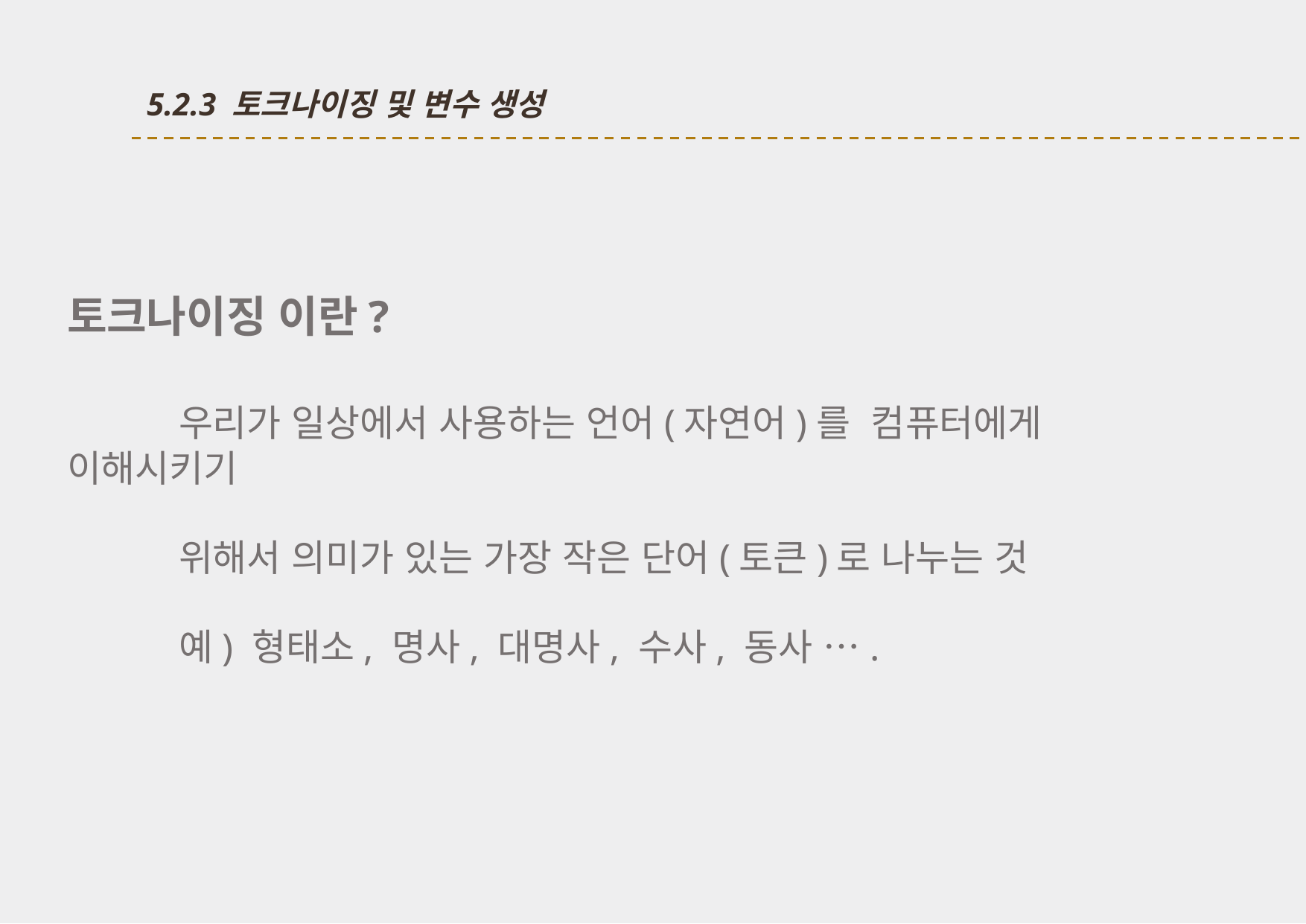

5.2.3 토크나이징 및 변수 생성
토크나이징 이란?

	우리가 일상에서 사용하는 언어(자연어)를  컴퓨터에게 이해시키기

	위해서 의미가 있는 가장 작은 단어(토큰)로 나누는 것

	예) 형태소, 명사, 대명사, 수사, 동사 ….